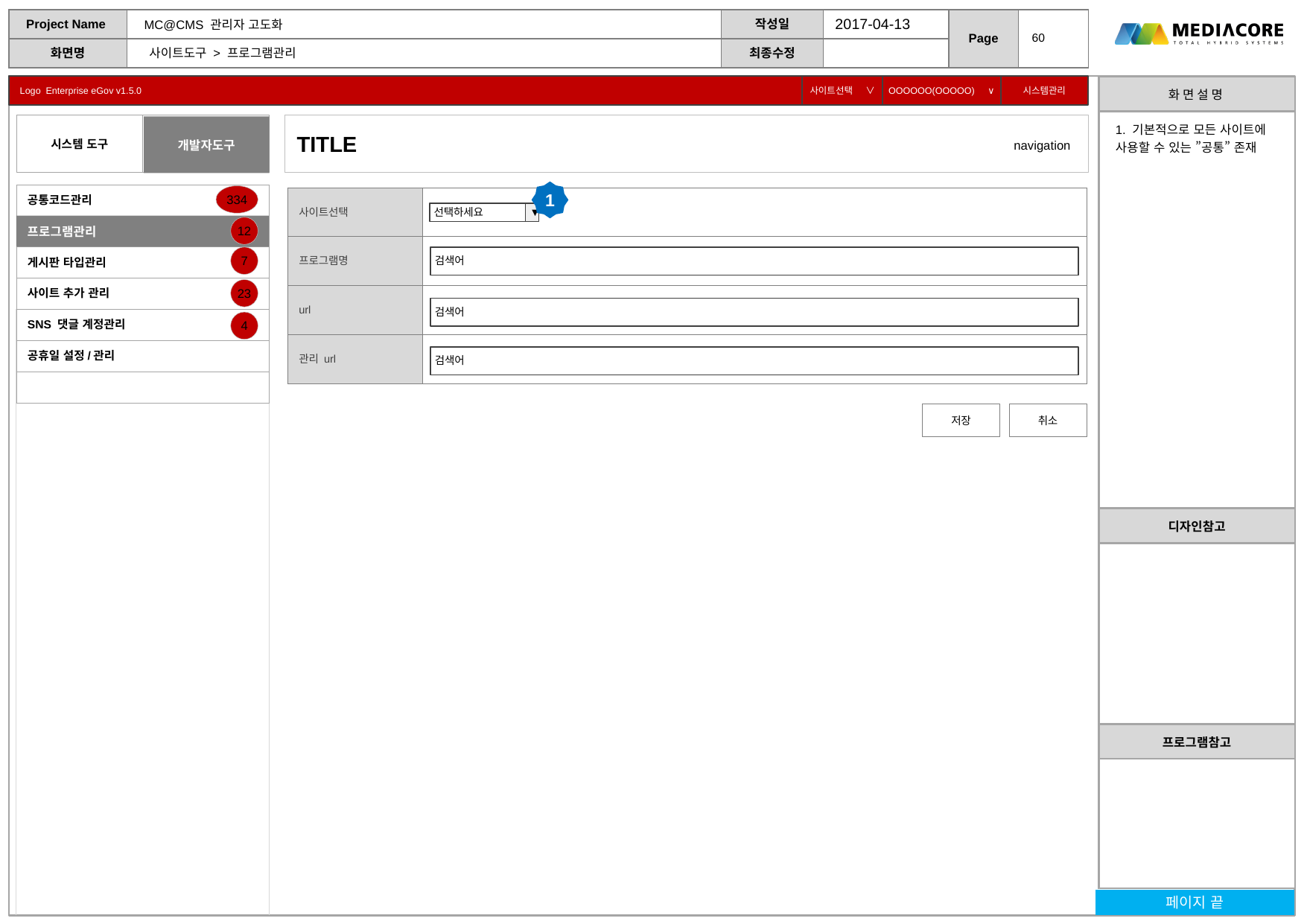

2017-04-13
60
사이트도구 > 프로그램관리
| 화 면 설 명 |
| --- |
| 1. 기본적으로 모든 사이트에 사용할 수 있는 ”공통” 존재 |
| 디자인참고 |
|  |
| 프로그램참고 |
|  |
개발자도구
1
334
| 사이트선택 |  |
| --- | --- |
| 프로그램명 |  |
| url |  |
| 관리 url |  |
선택하세요
▼
프로그램관리
12
7
검색어
23
검색어
4
검색어
저장
취소